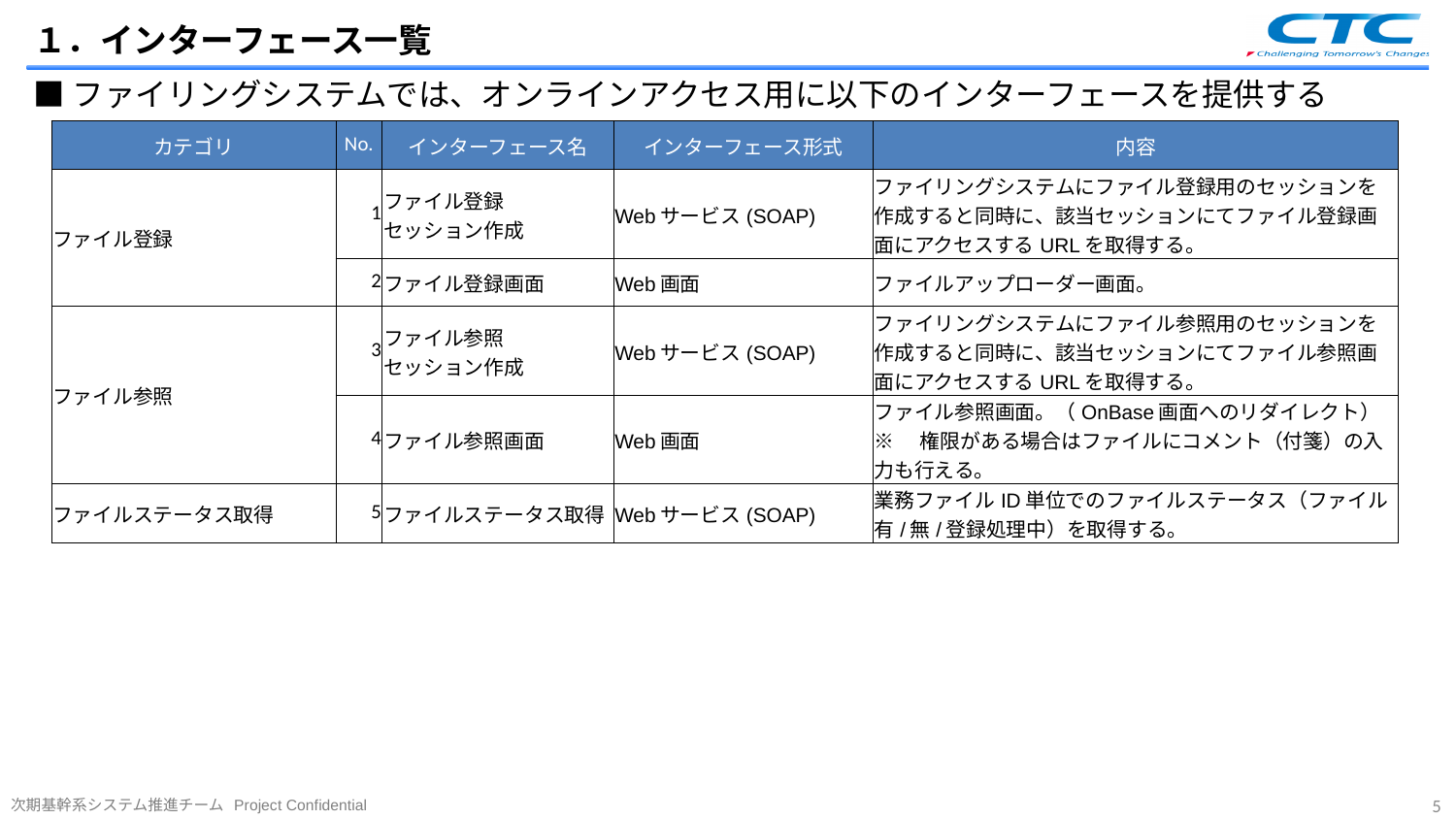

# １．インターフェース一覧
■ファイリングシステムでは、オンラインアクセス用に以下のインターフェースを提供する
| カテゴリ | No. | インターフェース名 | インターフェース形式 | 内容 |
| --- | --- | --- | --- | --- |
| ファイル登録 | 1 | ファイル登録 セッション作成 | Webサービス(SOAP) | ファイリングシステムにファイル登録用のセッションを作成すると同時に、該当セッションにてファイル登録画面にアクセスするURLを取得する。 |
|  | 2 | ファイル登録画面 | Web画面 | ファイルアップローダー画面。 |
| ファイル参照 | 3 | ファイル参照 セッション作成 | Webサービス(SOAP) | ファイリングシステムにファイル参照用のセッションを作成すると同時に、該当セッションにてファイル参照画面にアクセスするURLを取得する。 |
|  | 4 | ファイル参照画面 | Web画面 | ファイル参照画面。（OnBase画面へのリダイレクト） ※　権限がある場合はファイルにコメント（付箋）の入力も行える。 |
| ファイルステータス取得 | 5 | ファイルステータス取得 | Webサービス(SOAP) | 業務ファイルID単位でのファイルステータス（ファイル有/無/登録処理中）を取得する。 |
5